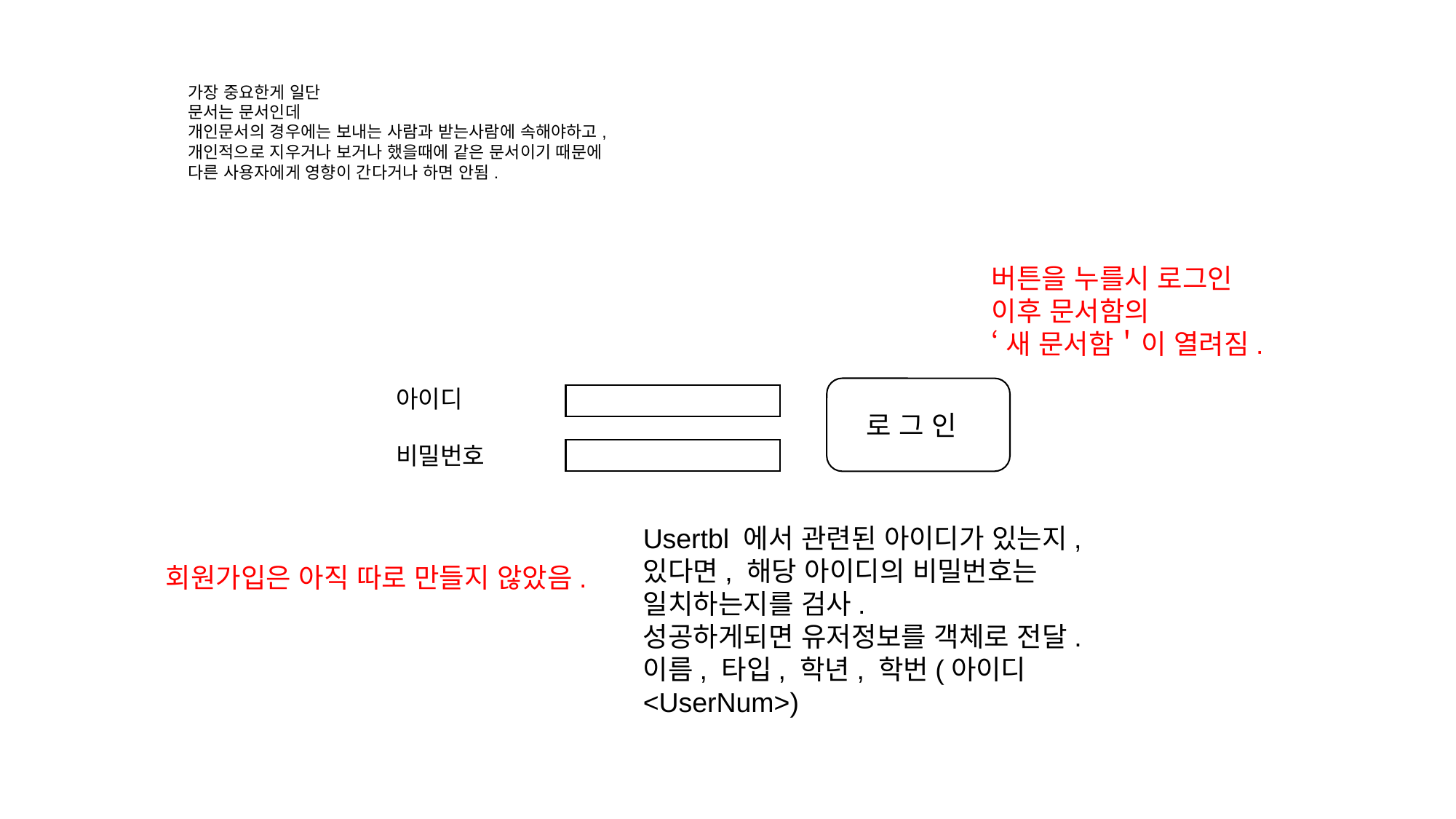

가장 중요한게 일단
문서는 문서인데
개인문서의 경우에는 보내는 사람과 받는사람에 속해야하고,
개인적으로 지우거나 보거나 했을때에 같은 문서이기 때문에
다른 사용자에게 영향이 간다거나 하면 안됨.

버튼을 누를시 로그인
이후 문서함의
‘새 문서함＇이 열려짐.

아이디

로 그 인
비밀번호

Usertbl 에서 관련된 아이디가 있는지,
있다면, 해당 아이디의 비밀번호는 일치하는지를 검사.
성공하게되면 유저정보를 객체로 전달.
이름, 타입, 학년, 학번(아이디<UserNum>)
회원가입은 아직 따로 만들지 않았음.